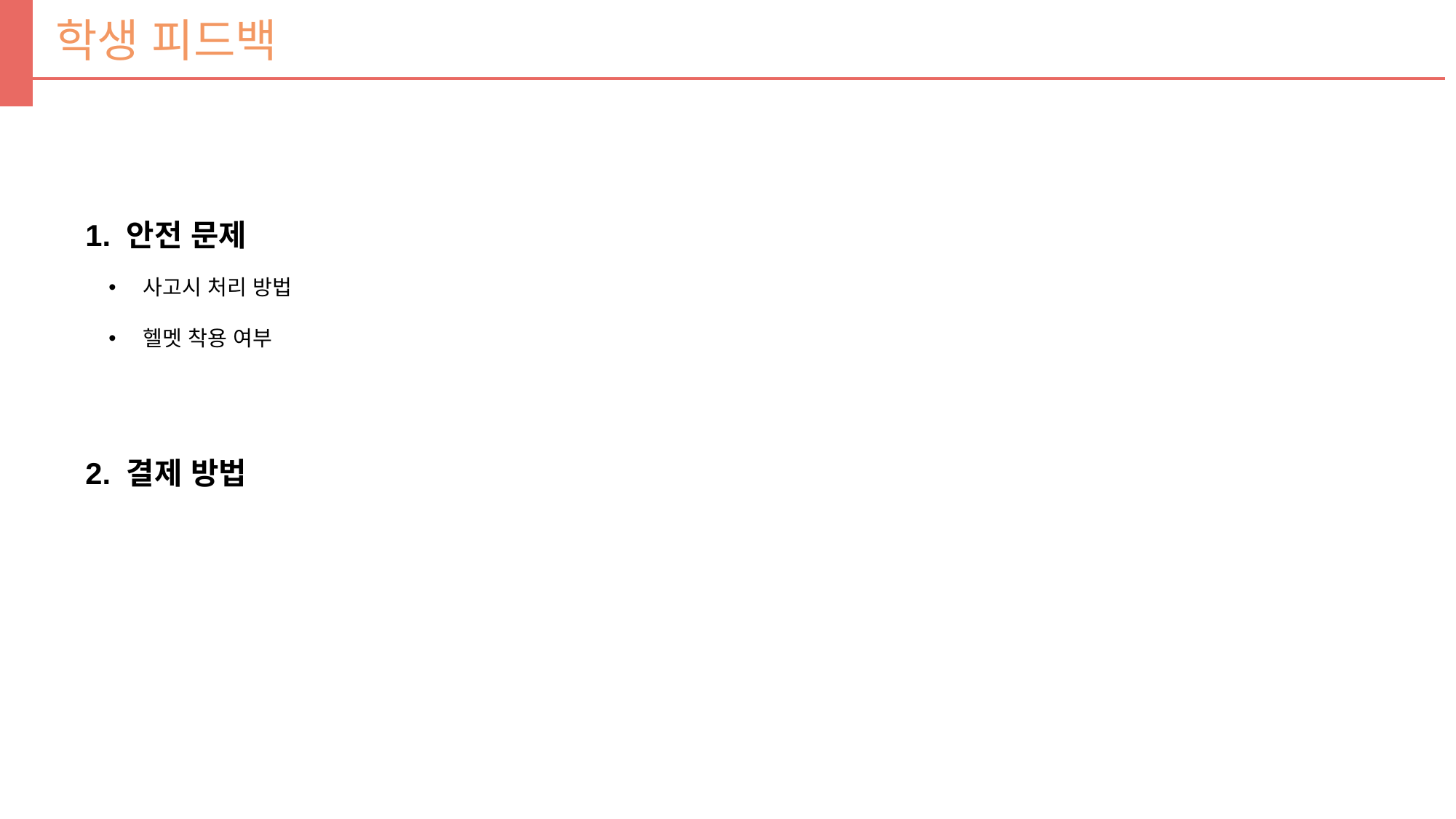

학생 피드백
1. 안전 문제
사고시 처리 방법

헬멧 착용 여부
2. 결제 방법